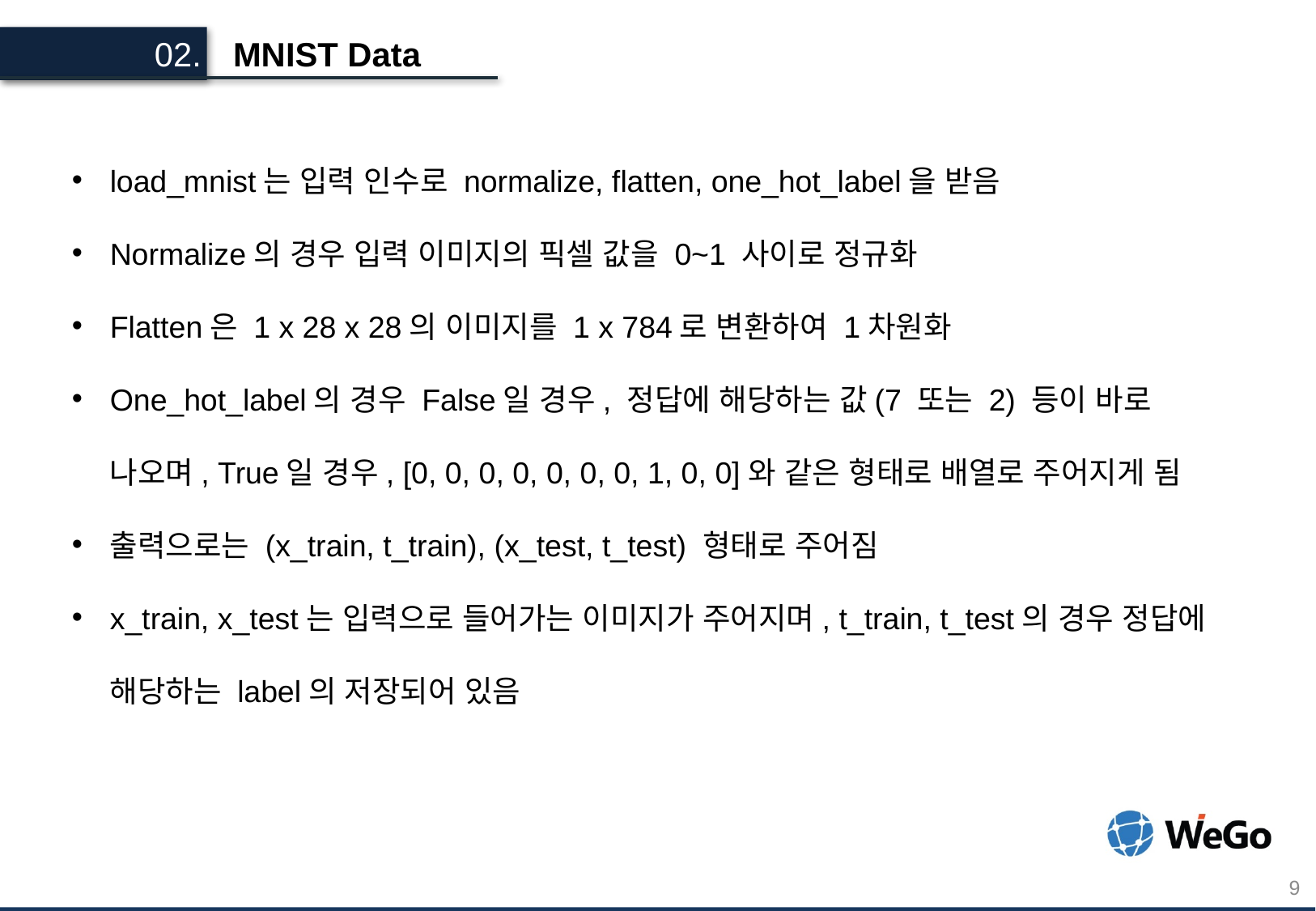

MNIST Data

02.
load_mnist는 입력 인수로 normalize, flatten, one_hot_label을 받음
Normalize의 경우 입력 이미지의 픽셀 값을 0~1 사이로 정규화
Flatten은 1 x 28 x 28의 이미지를 1 x 784로 변환하여 1차원화
One_hot_label의 경우 False일 경우, 정답에 해당하는 값(7 또는 2) 등이 바로 나오며, True일 경우, [0, 0, 0, 0, 0, 0, 0, 1, 0, 0]와 같은 형태로 배열로 주어지게 됨
출력으로는 (x_train, t_train), (x_test, t_test) 형태로 주어짐
x_train, x_test는 입력으로 들어가는 이미지가 주어지며, t_train, t_test의 경우 정답에 해당하는 label의 저장되어 있음
9